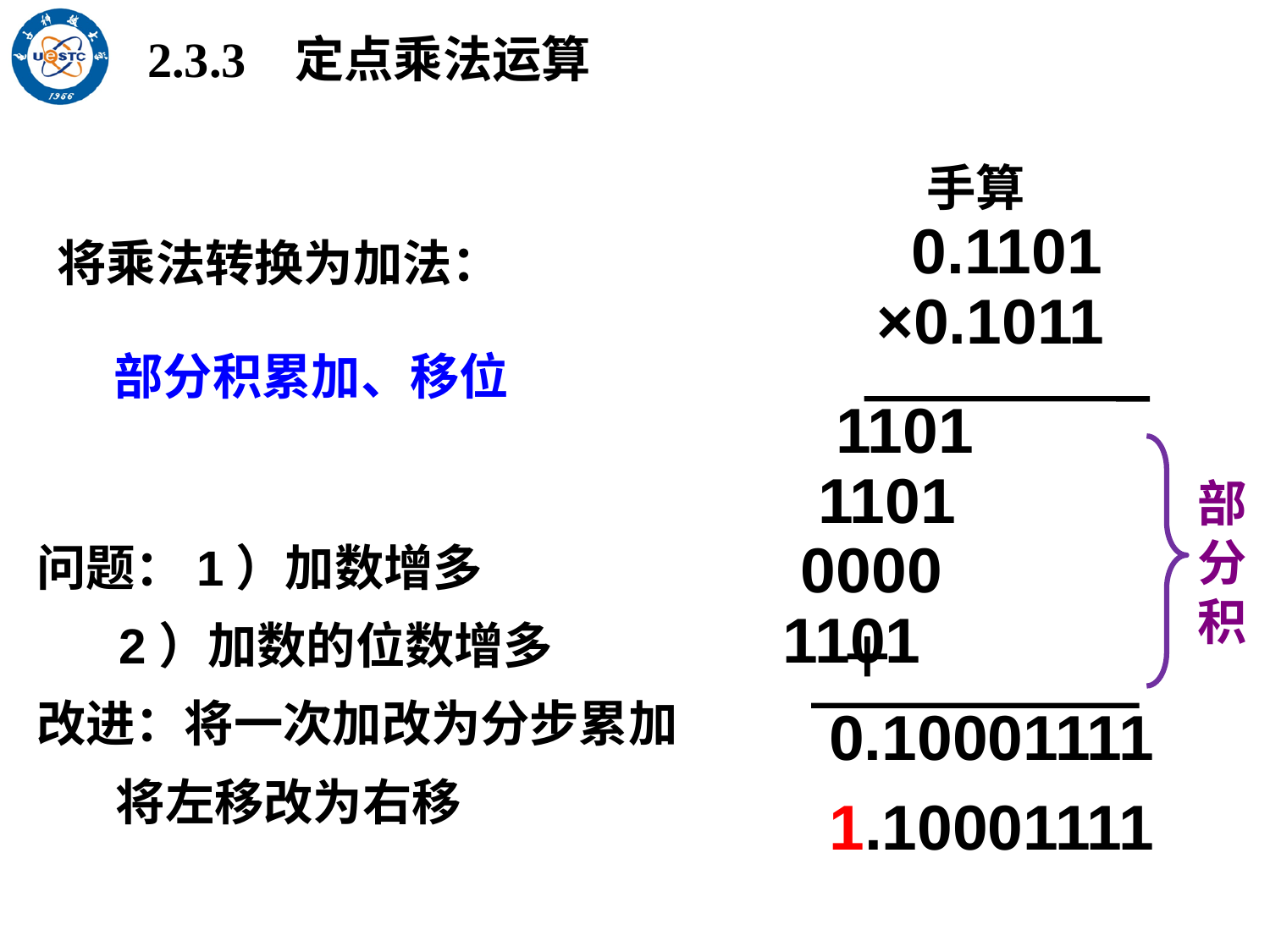

2.3.3   定点乘法运算
     手算
   0.1101
 ×0.1011
将乘法转换为加法：
    部分积累加、移位

             1101
            1101
           0000
          1101

部分积
问题：1）加数增多
      2）加数的位数增多
改进：将一次加改为分步累加
      将左移改为右移
＋
        0.10001111

1.10001111